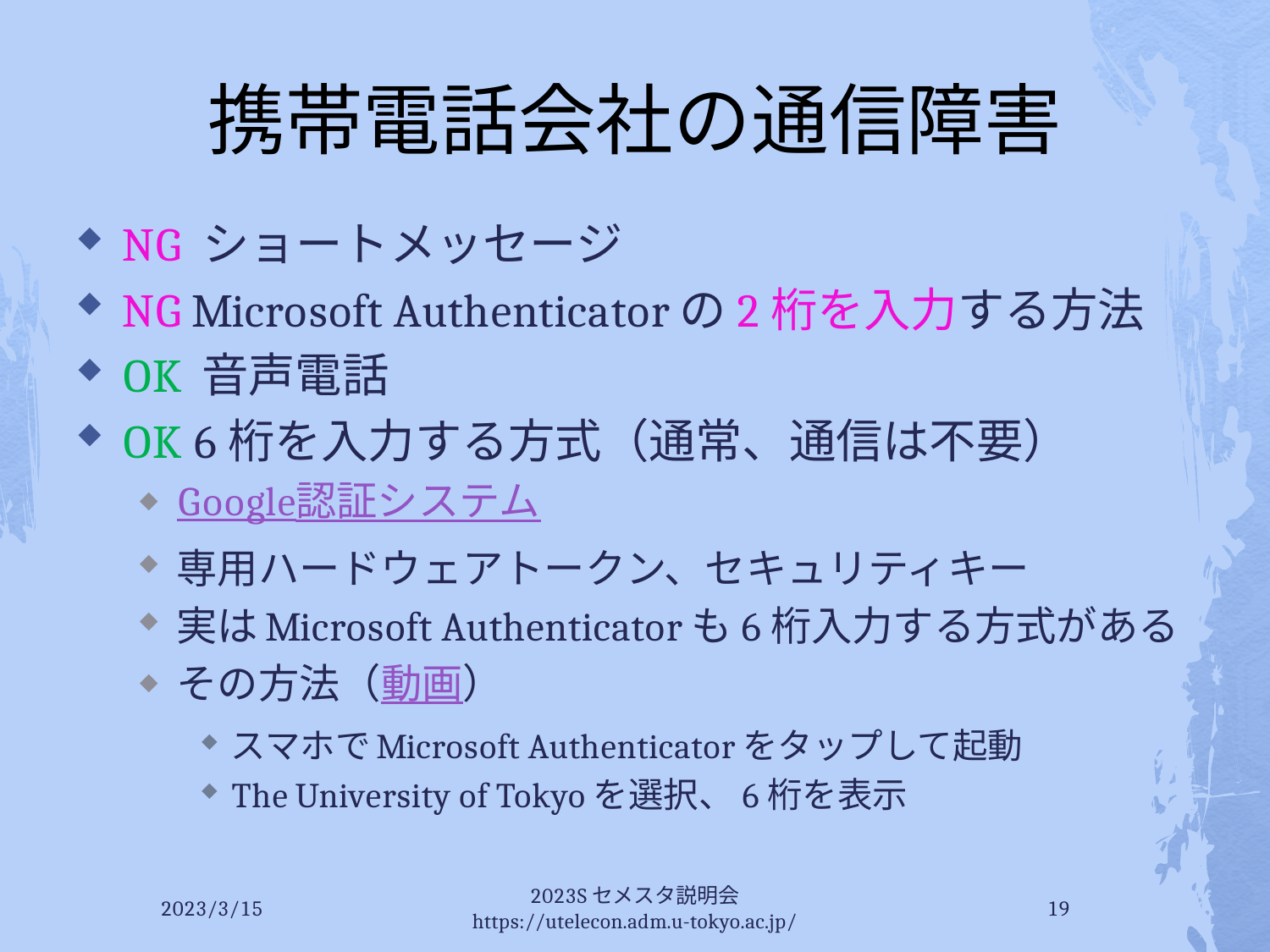

# 携帯電話会社の通信障害
NG ショートメッセージ
NG Microsoft Authenticatorの2桁を入力する方法
OK 音声電話
OK 6桁を入力する方式（通常、通信は不要）
Google認証システム
専用ハードウェアトークン、セキュリティキー
実はMicrosoft Authenticatorも6桁入力する方式がある
その方法（動画）
スマホでMicrosoft Authenticatorをタップして起動
The University of Tokyoを選択、6桁を表示
2023/3/15
2023Sセメスタ説明会 https://utelecon.adm.u-tokyo.ac.jp/
19